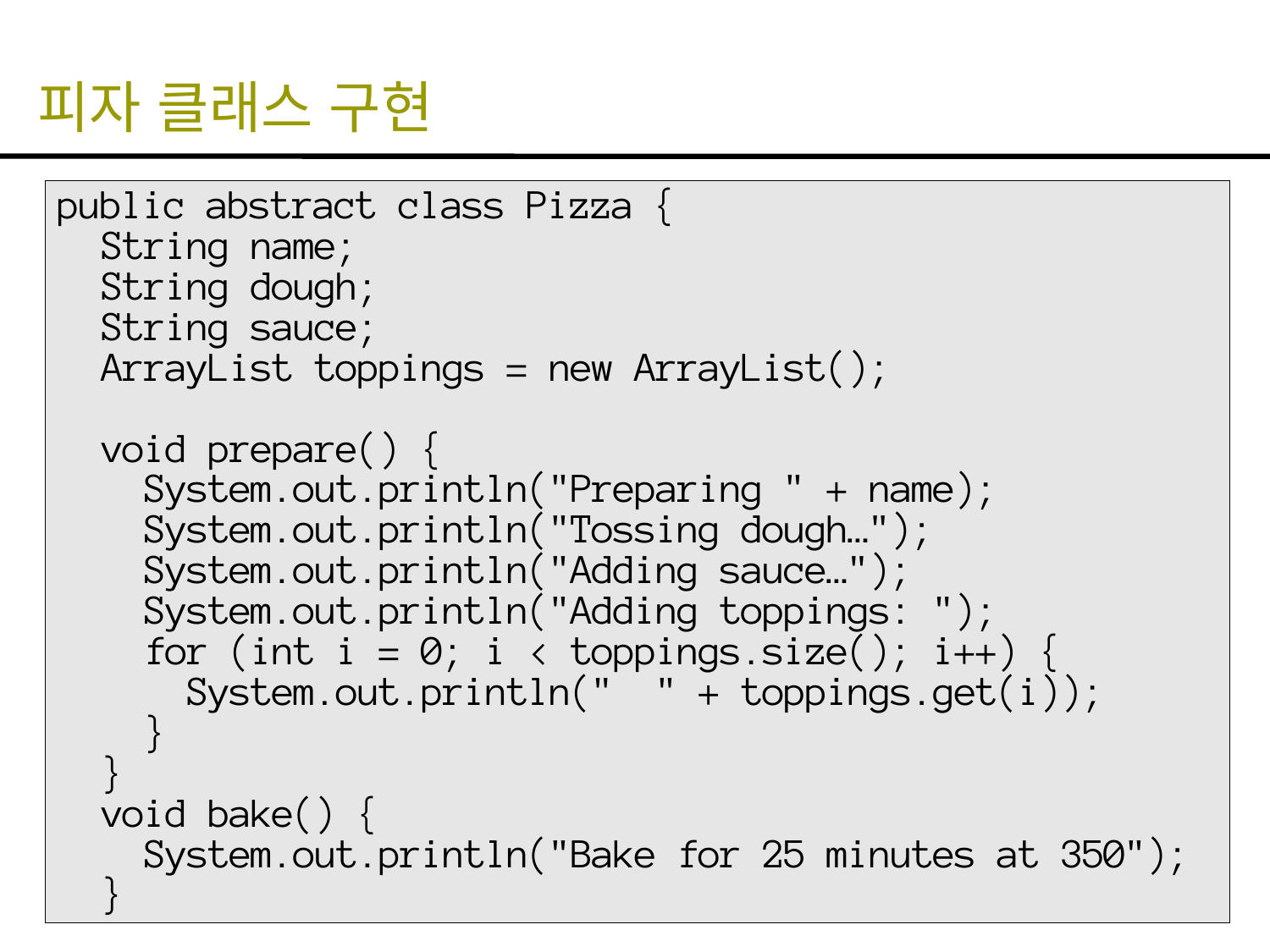

# 피자 클래스 구현

public abstract class Pizza {
  String name;
  String dough;
  String sauce;
  ArrayList toppings = new ArrayList();

  void prepare() {
    System.out.println("Preparing " + name);
    System.out.println("Tossing dough…");
    System.out.println("Adding sauce…");
    System.out.println("Adding toppings: ");
    for (int i = 0; i < toppings.size(); i++) {
      System.out.println("  " + toppings.get(i));
    }
  }
  void bake() {
    System.out.println("Bake for 25 minutes at 350");
  }